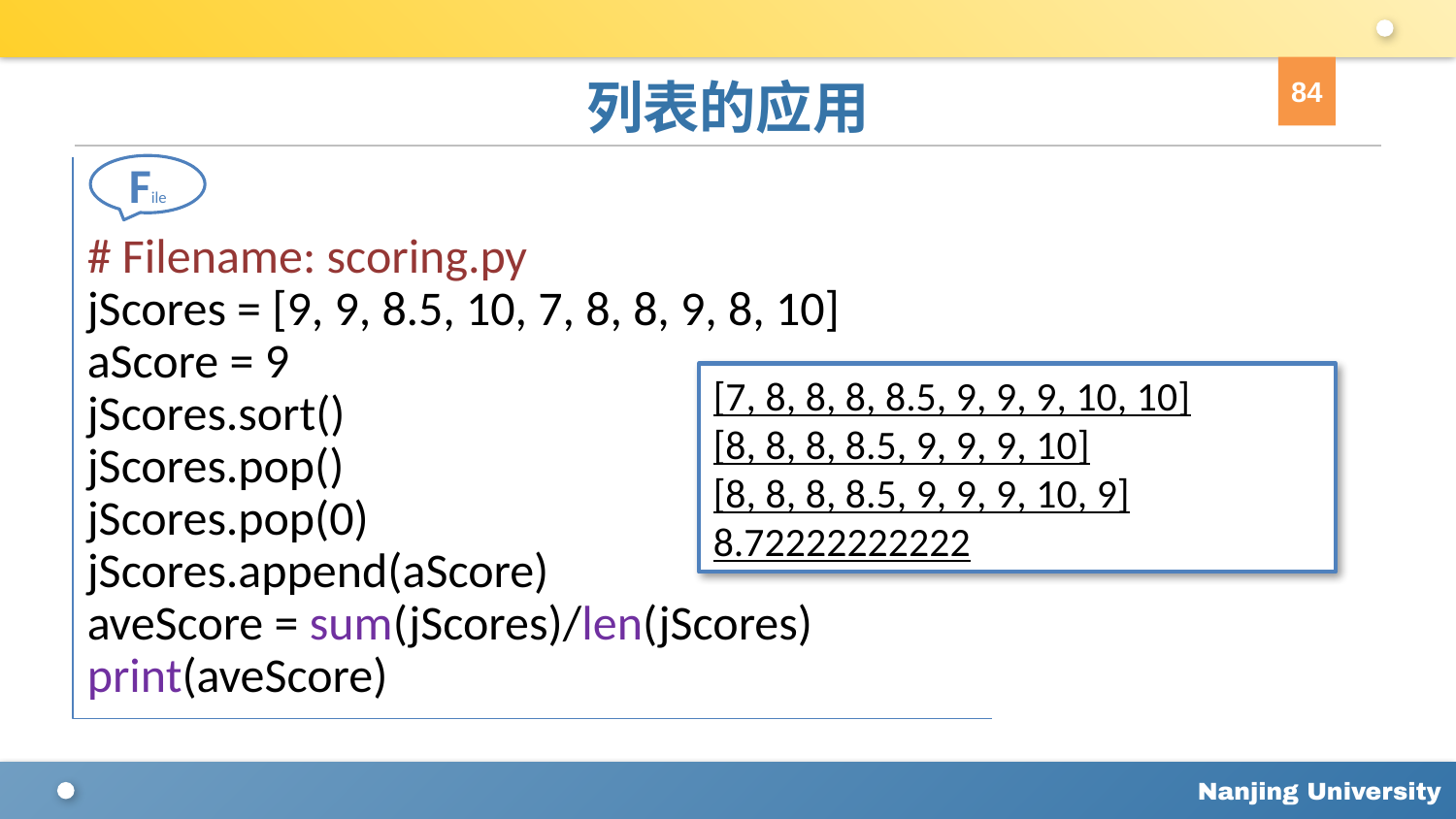

84
# 列表的应用
File

# Filename: scoring.py
jScores = [9, 9, 8.5, 10, 7, 8, 8, 9, 8, 10]
aScore = 9
jScores.sort()
jScores.pop()
jScores.pop(0)
jScores.append(aScore)
aveScore = sum(jScores)/len(jScores)
print(aveScore)
[7, 8, 8, 8, 8.5, 9, 9, 9, 10, 10]
[8, 8, 8, 8.5, 9, 9, 9, 10]
[8, 8, 8, 8.5, 9, 9, 9, 10, 9]
8.72222222222